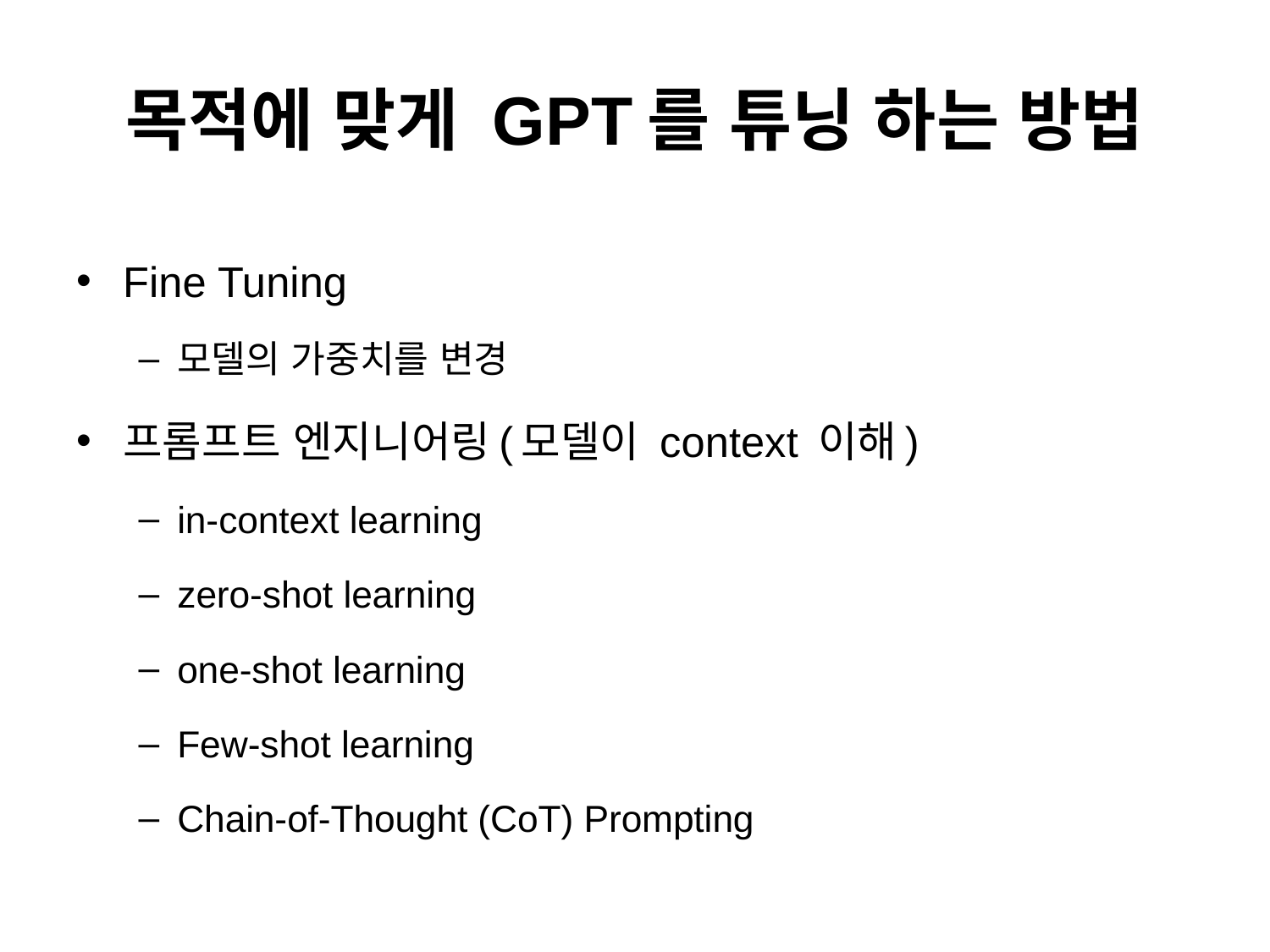

Fine Tuning
모델의 가중치를 변경
프롬프트 엔지니어링(모델이 context 이해)
in-context learning
zero-shot learning
one-shot learning
Few-shot learning
Chain-of-Thought (CoT) Prompting
# 목적에 맞게 GPT를 튜닝 하는 방법